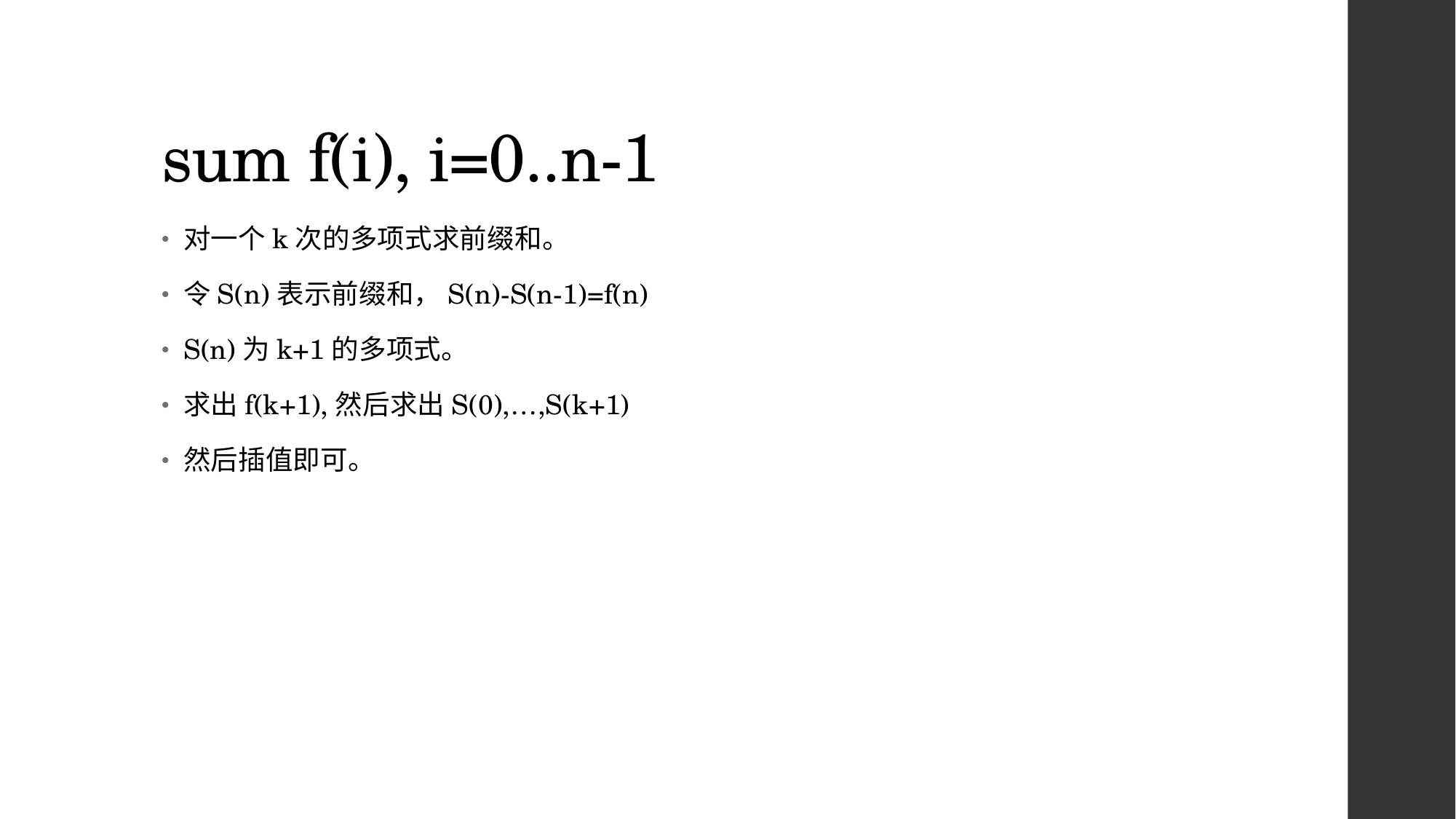

# sum f(i), i=0..n-1
对一个k次的多项式求前缀和。
令S(n)表示前缀和，S(n)-S(n-1)=f(n)
S(n)为k+1的多项式。
求出f(k+1),然后求出S(0),…,S(k+1)
然后插值即可。